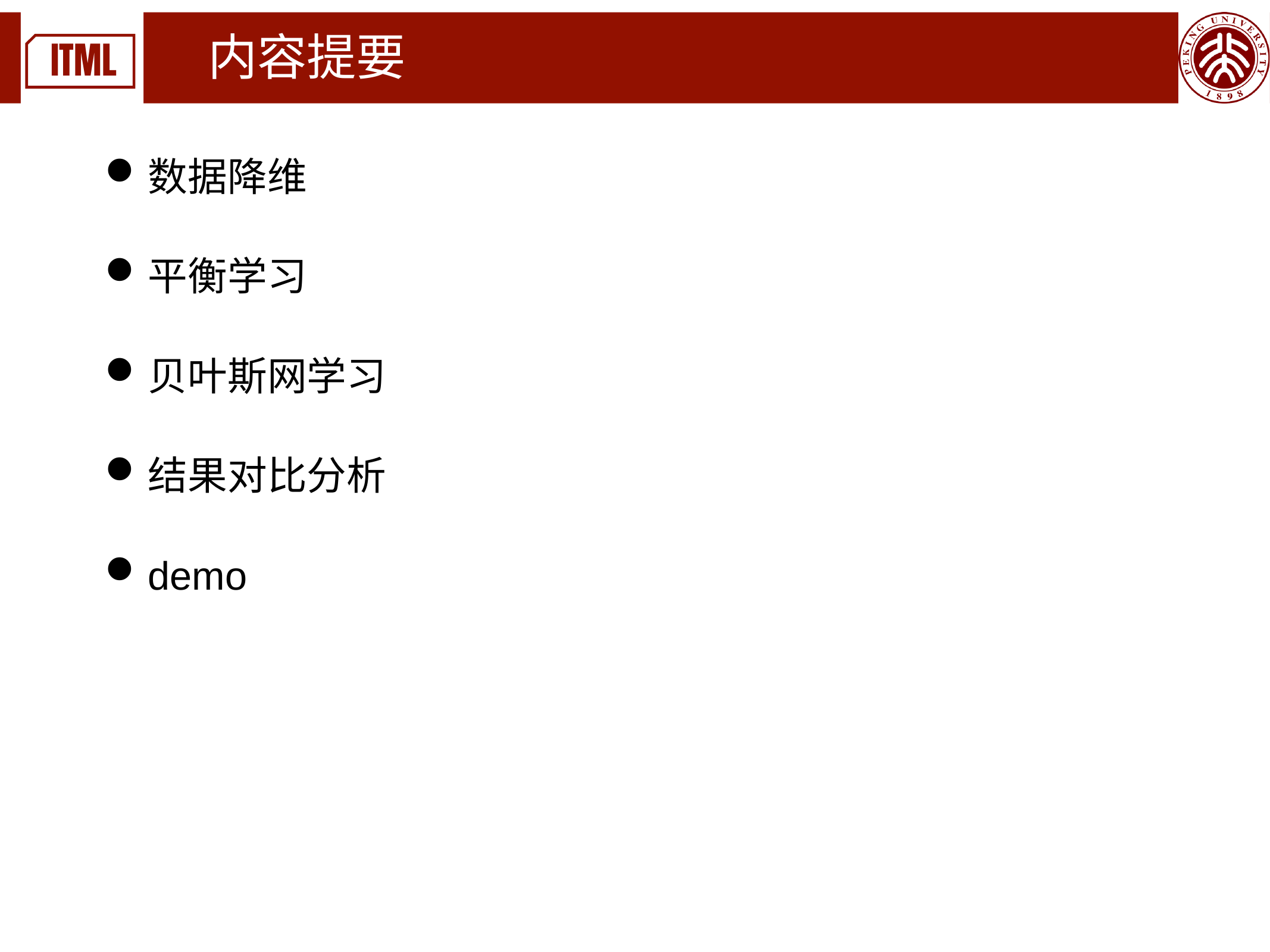

# 内容提要
数据降维
平衡学习
贝叶斯网学习
结果对比分析
demo